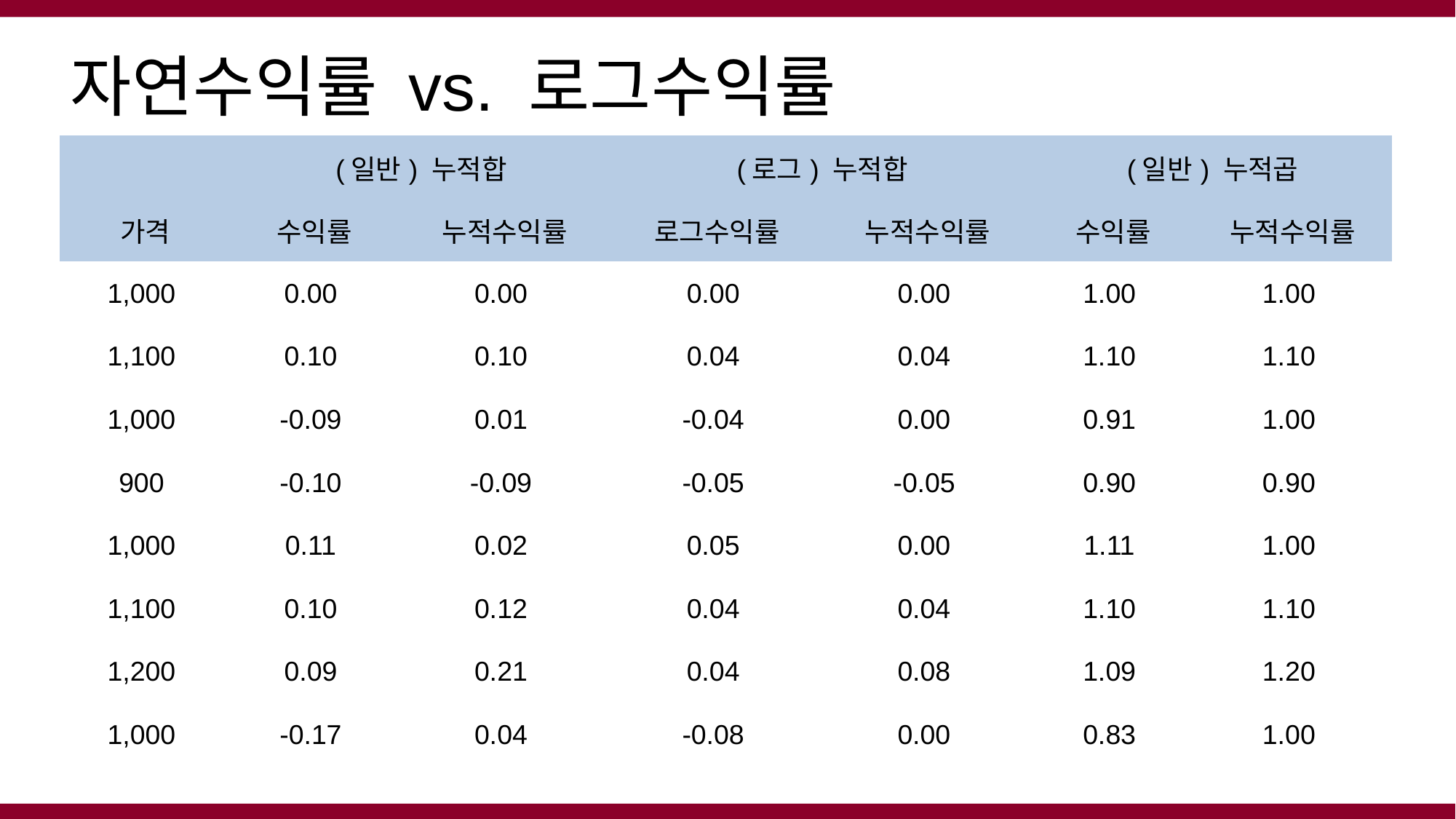

# 자연수익률 vs. 로그수익률
|  | (일반) 누적합 |  | (로그) 누적합 |  | (일반) 누적곱 |  |
| --- | --- | --- | --- | --- | --- | --- |
| 가격 | 수익률 | 누적수익률 | 로그수익률 | 누적수익률 | 수익률 | 누적수익률 |
| 1,000 | 0.00 | 0.00 | 0.00 | 0.00 | 1.00 | 1.00 |
| 1,100 | 0.10 | 0.10 | 0.04 | 0.04 | 1.10 | 1.10 |
| 1,000 | -0.09 | 0.01 | -0.04 | 0.00 | 0.91 | 1.00 |
| 900 | -0.10 | -0.09 | -0.05 | -0.05 | 0.90 | 0.90 |
| 1,000 | 0.11 | 0.02 | 0.05 | 0.00 | 1.11 | 1.00 |
| 1,100 | 0.10 | 0.12 | 0.04 | 0.04 | 1.10 | 1.10 |
| 1,200 | 0.09 | 0.21 | 0.04 | 0.08 | 1.09 | 1.20 |
| 1,000 | -0.17 | 0.04 | -0.08 | 0.00 | 0.83 | 1.00 |